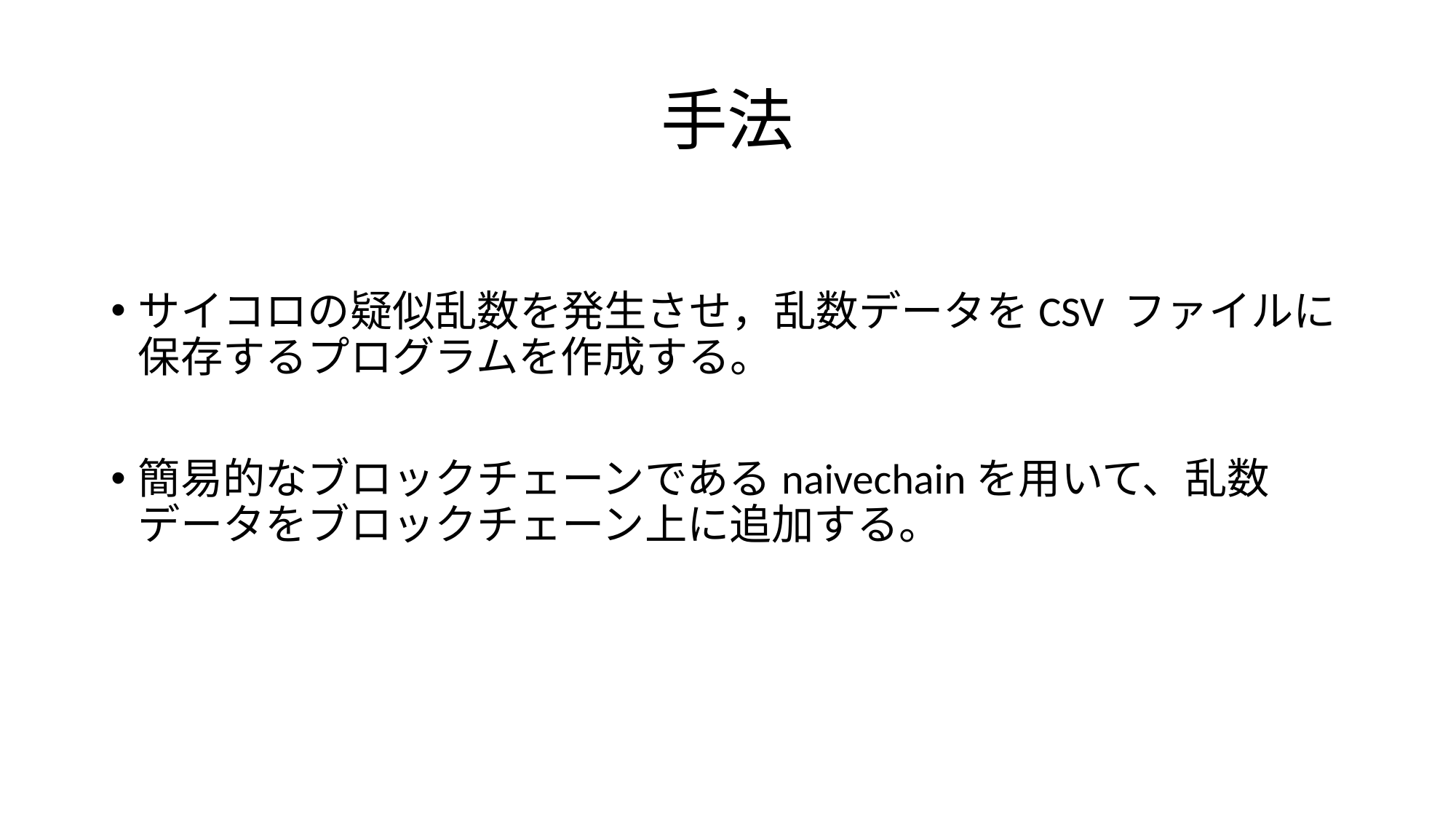

# 手法

サイコロの疑似乱数を発生させ，乱数データをCSV ファイルに保存するプログラムを作成する。

簡易的なブロックチェーンであるnaivechainを用いて、乱数データをブロックチェーン上に追加する。